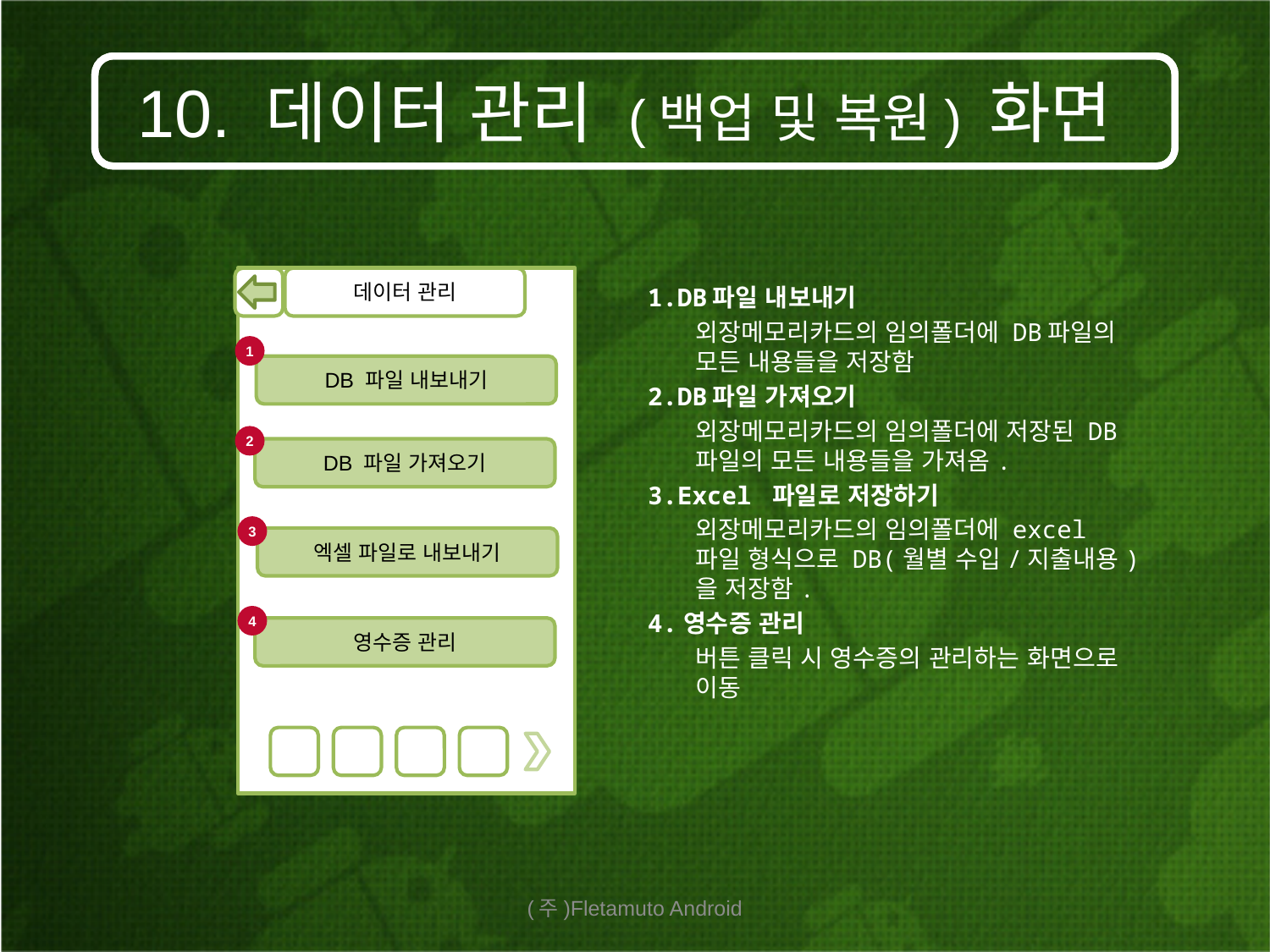

# 10. 데이터 관리 (백업 및 복원) 화면

데이터 관리
1.DB파일 내보내기
	외장메모리카드의 임의폴더에 DB파일의 모든 내용들을 저장함
2.DB파일 가져오기
 	외장메모리카드의 임의폴더에 저장된 DB파일의 모든 내용들을 가져옴.
3.Excel 파일로 저장하기
	외장메모리카드의 임의폴더에 excel 파일 형식으로 DB(월별 수입/지출내용)을 저장함.
4.영수증 관리
	버튼 클릭 시 영수증의 관리하는 화면으로 이동

1
DB 파일 내보내기
2
DB 파일 가져오기
3
엑셀 파일로 내보내기
4
영수증 관리

(주)Fletamuto Android